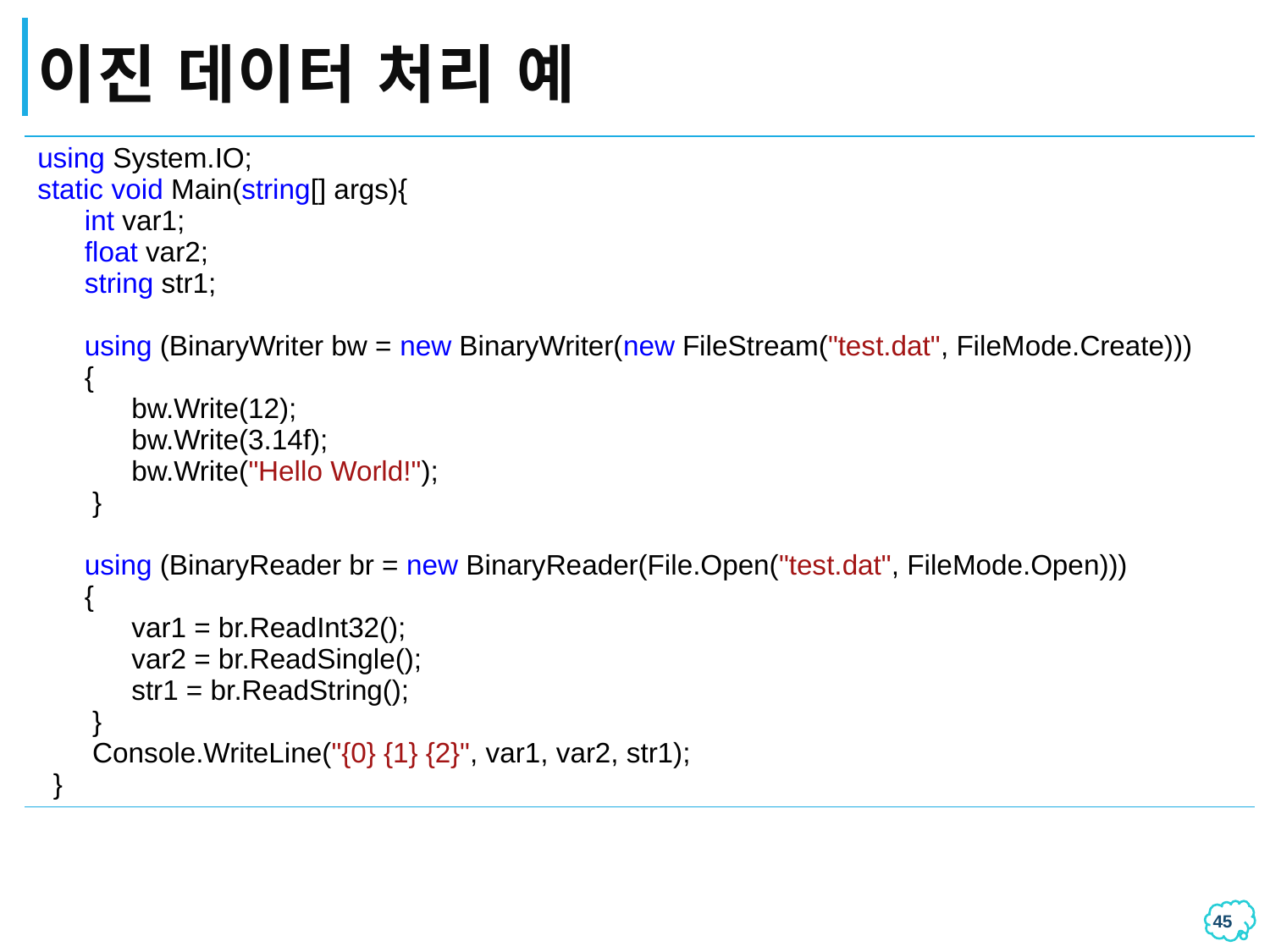

# 이진 데이터 처리 예
| using System.IO; static void Main(string[] args){ int var1; float var2; string str1; using (BinaryWriter bw = new BinaryWriter(new FileStream("test.dat", FileMode.Create))) { bw.Write(12); bw.Write(3.14f); bw.Write("Hello World!"); } using (BinaryReader br = new BinaryReader(File.Open("test.dat", FileMode.Open))) { var1 = br.ReadInt32(); var2 = br.ReadSingle(); str1 = br.ReadString(); } Console.WriteLine("{0} {1} {2}", var1, var2, str1); } |
| --- |
45